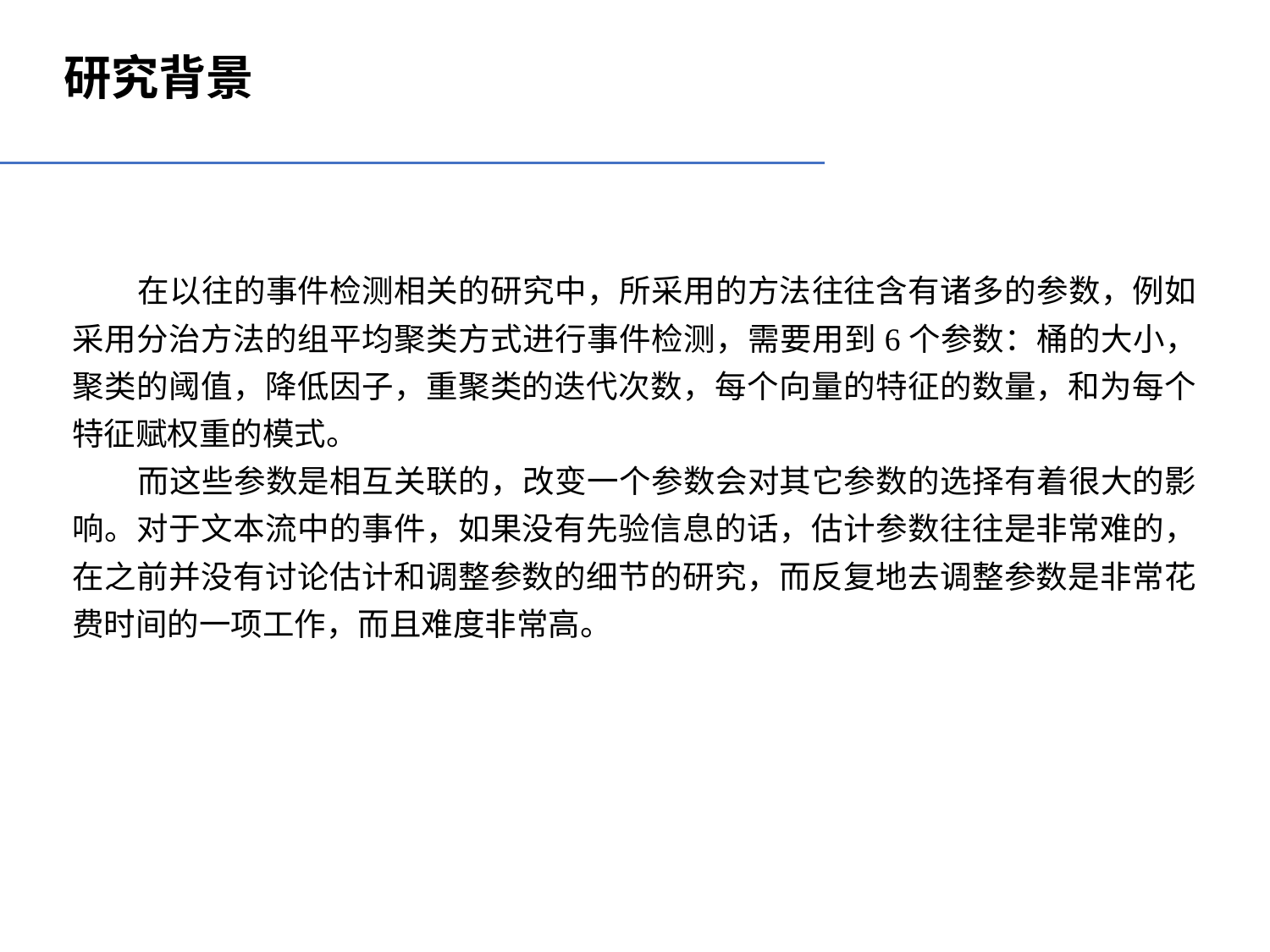

研究背景
在以往的事件检测相关的研究中，所采用的方法往往含有诸多的参数，例如采用分治方法的组平均聚类方式进行事件检测，需要用到6个参数：桶的大小，聚类的阈值，降低因子，重聚类的迭代次数，每个向量的特征的数量，和为每个特征赋权重的模式。
而这些参数是相互关联的，改变一个参数会对其它参数的选择有着很大的影响。对于文本流中的事件，如果没有先验信息的话，估计参数往往是非常难的，在之前并没有讨论估计和调整参数的细节的研究，而反复地去调整参数是非常花费时间的一项工作，而且难度非常高。